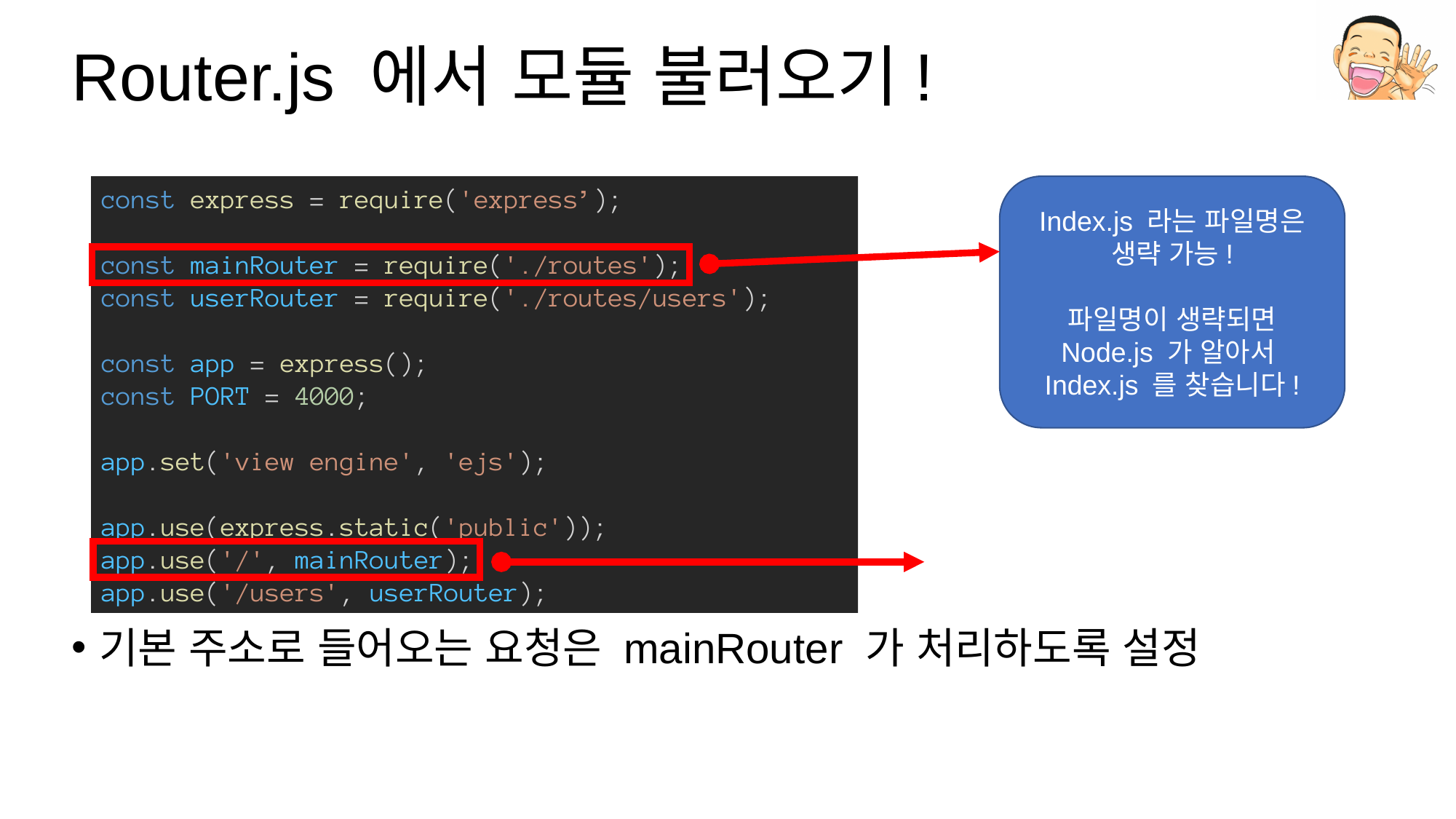

# Router.js 에서 모듈 불러오기!

기본 주소로 들어오는 요청은 mainRouter 가 처리하도록 설정
const express = require('express’);

const mainRouter = require('./routes');
const userRouter = require('./routes/users');
const app = express();
const PORT = 4000;
app.set('view engine', 'ejs');
app.use(express.static('public'));
app.use('/', mainRouter);
app.use('/users', userRouter);
Index.js 라는 파일명은
생략 가능!

파일명이 생략되면
Node.js 가 알아서
Index.js 를 찾습니다!